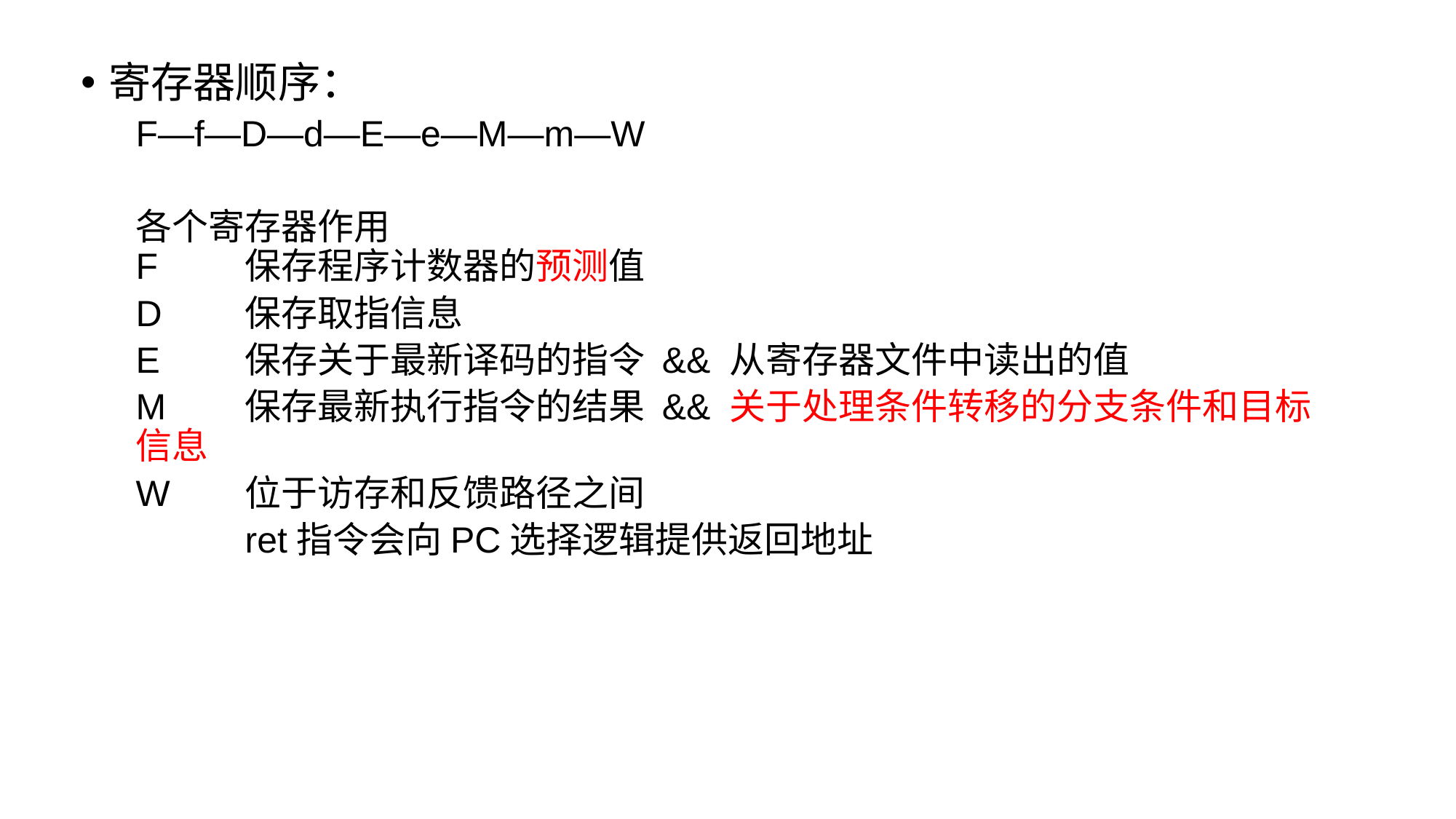

寄存器顺序：
F—f—D—d—E—e—M—m—W

各个寄存器作用
F	保存程序计数器的预测值
D	保存取指信息
E	保存关于最新译码的指令 && 从寄存器文件中读出的值
M	保存最新执行指令的结果 && 关于处理条件转移的分支条件和目标信息
W	位于访存和反馈路径之间
	ret指令会向PC选择逻辑提供返回地址